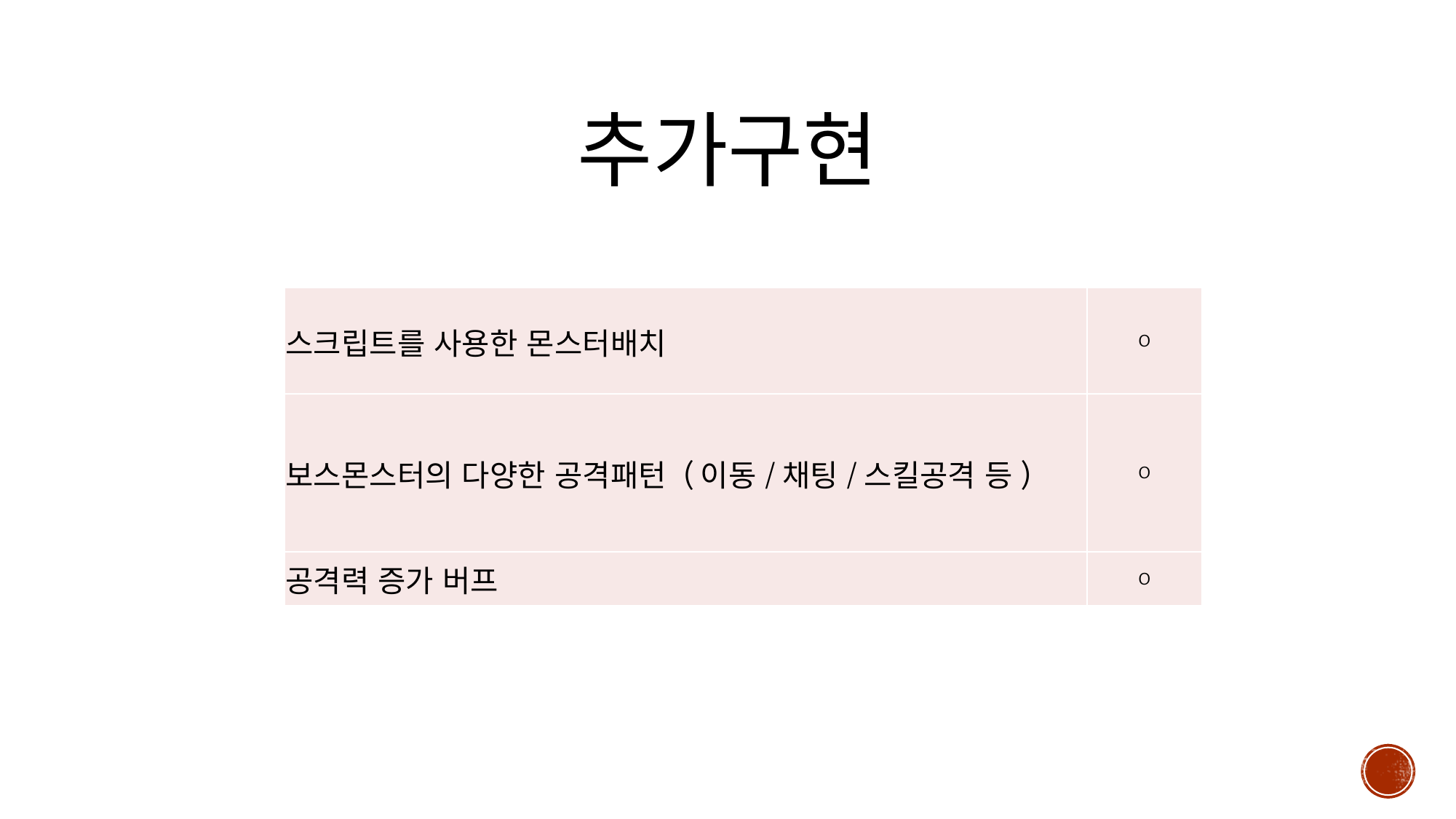

# 추가구현
| 스크립트를 사용한 몬스터배치 | O |
| --- | --- |
| 보스몬스터의 다양한 공격패턴 (이동/채팅/스킬공격 등) | O |
| 공격력 증가 버프 | O |